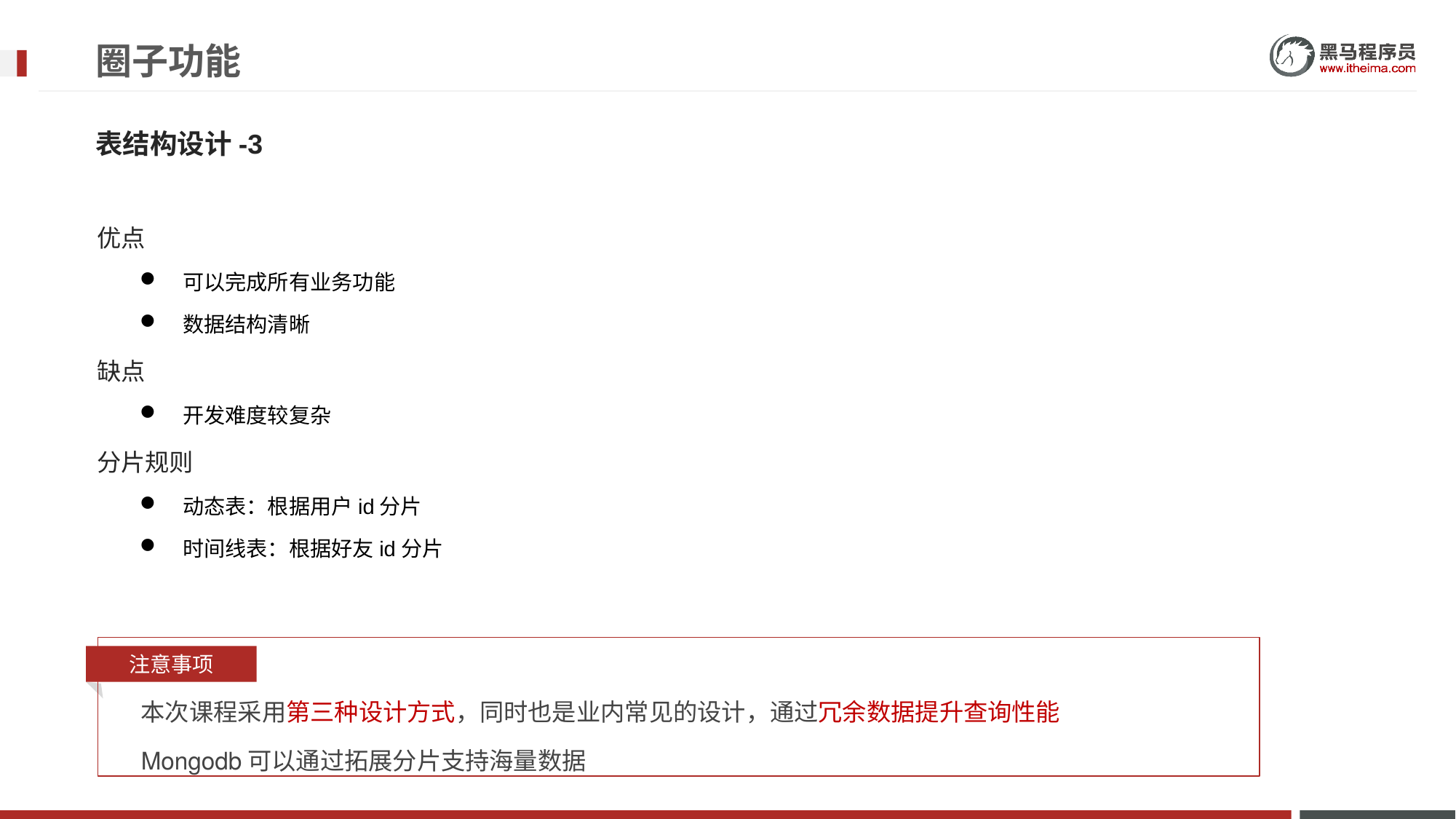

# 圈子功能
表结构设计-3
优点
可以完成所有业务功能
数据结构清晰
缺点
开发难度较复杂
分片规则
动态表：根据用户id分片
时间线表：根据好友id分片

注意事项
本次课程采用第三种设计方式，同时也是业内常见的设计，通过冗余数据提升查询性能
Mongodb可以通过拓展分片支持海量数据